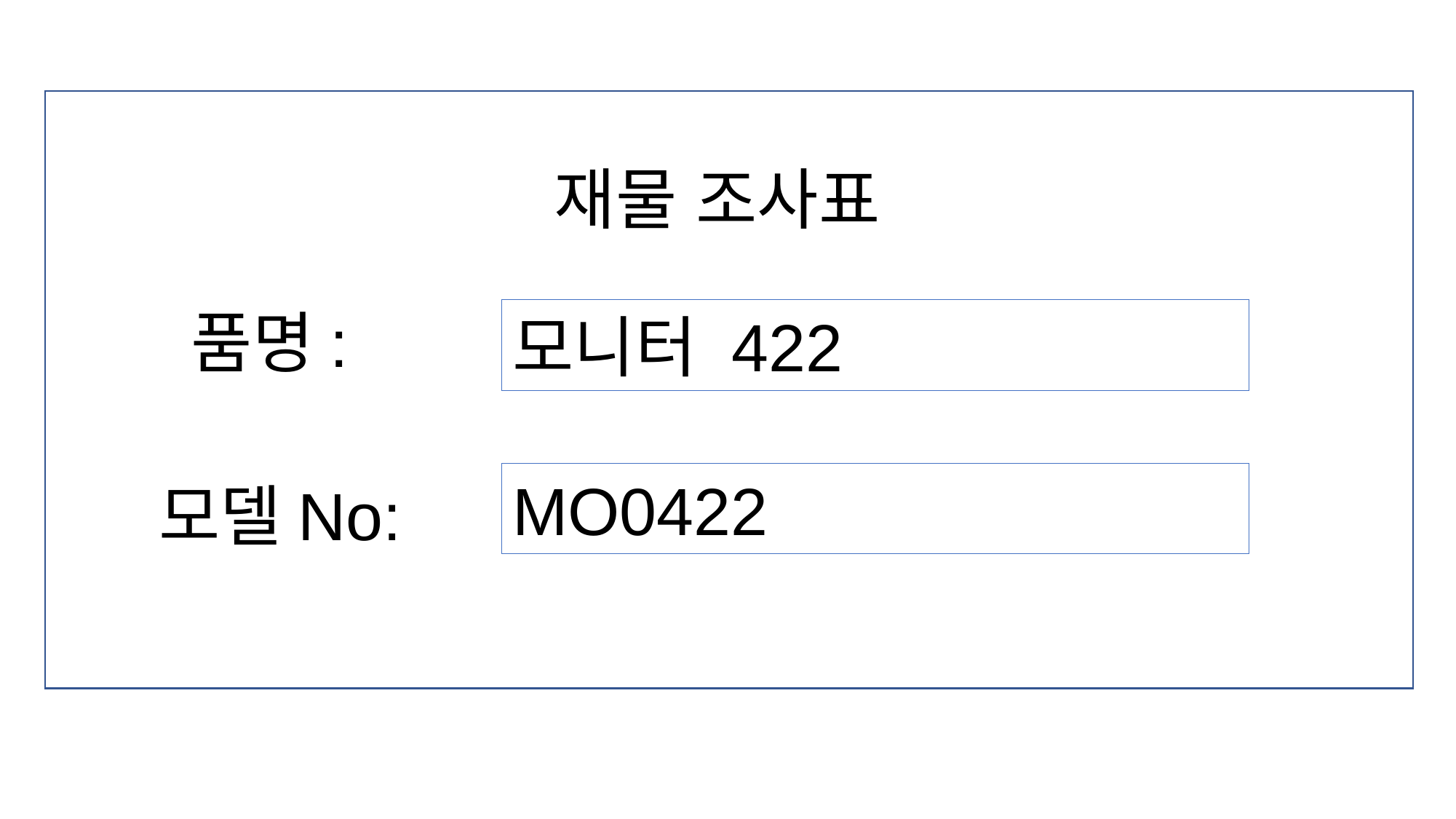

재물 조사표
품명:
모니터 422
MO0422
모델No: